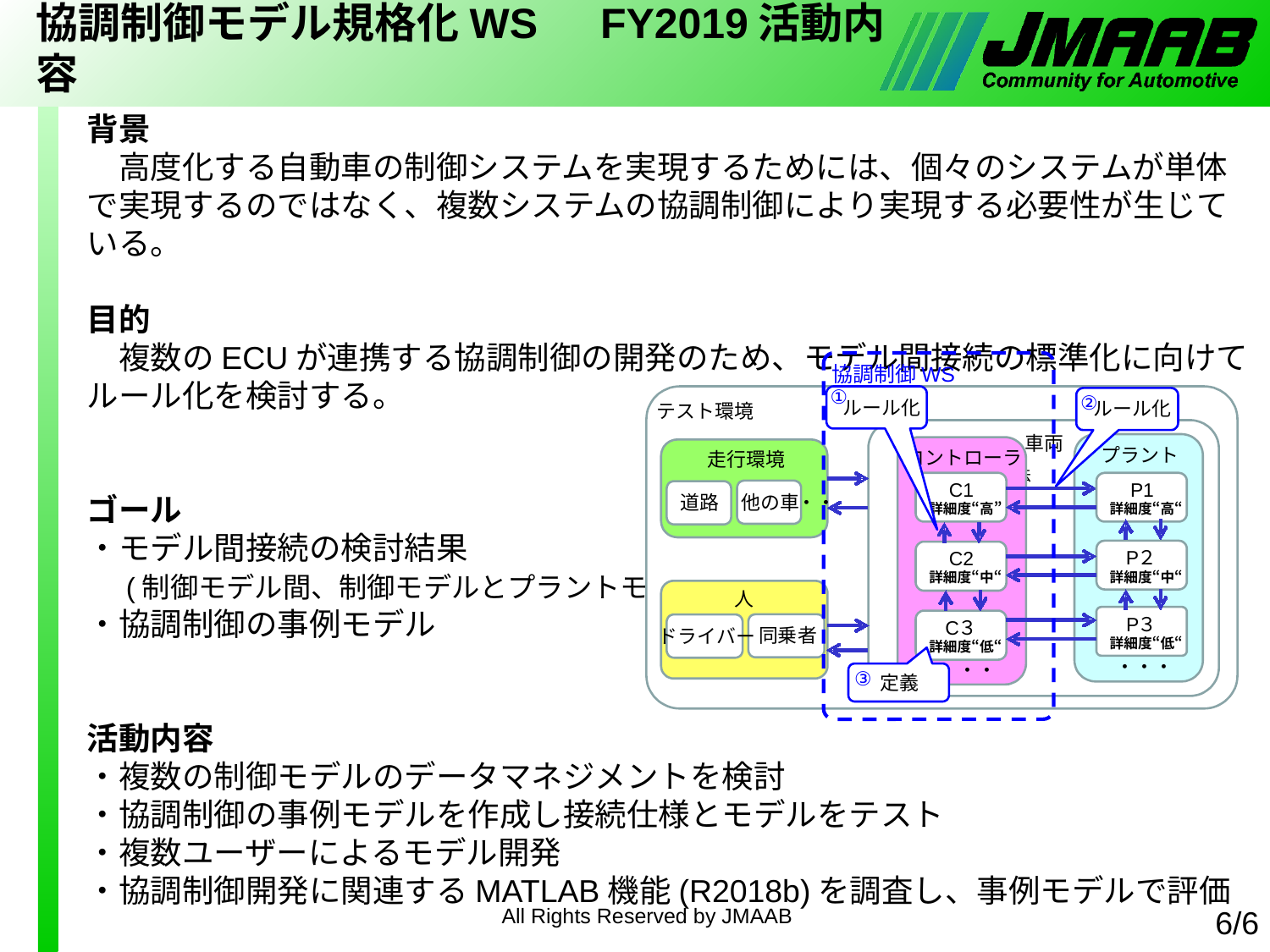

# 協調制御モデル規格化WS　FY2019活動内容

背景
　高度化する自動車の制御システムを実現するためには、個々のシステムが単体で実現するのではなく、複数システムの協調制御により実現する必要性が生じている。

目的
　複数のECUが連携する協調制御の開発のため、モデル間接続の標準化に向けてルール化を検討する。

ゴール
・モデル間接続の検討結果
　(制御モデル間、制御モデルとプラントモデル間)
・協調制御の事例モデル

活動内容
・複数の制御モデルのデータマネジメントを検討
・協調制御の事例モデルを作成し接続仕様とモデルをテスト
・複数ユーザーによるモデル開発
・協調制御開発に関連するMATLAB機能(R2018b)を調査し、事例モデルで評価

協調制御WS

①

②
ルール化
ルール化
テスト環境

車両

プラント
コントローラ
走行環境
モデリング手法

C1
P1

他の車
道路
・・
詳細度“高”
詳細度“高“

P
２
C2

詳細度“中“
詳細度“中“

人

P
３

C
３

同乗者
ドライバー

詳細度“低“
詳細度“低“

・・・
・・・
③
定義